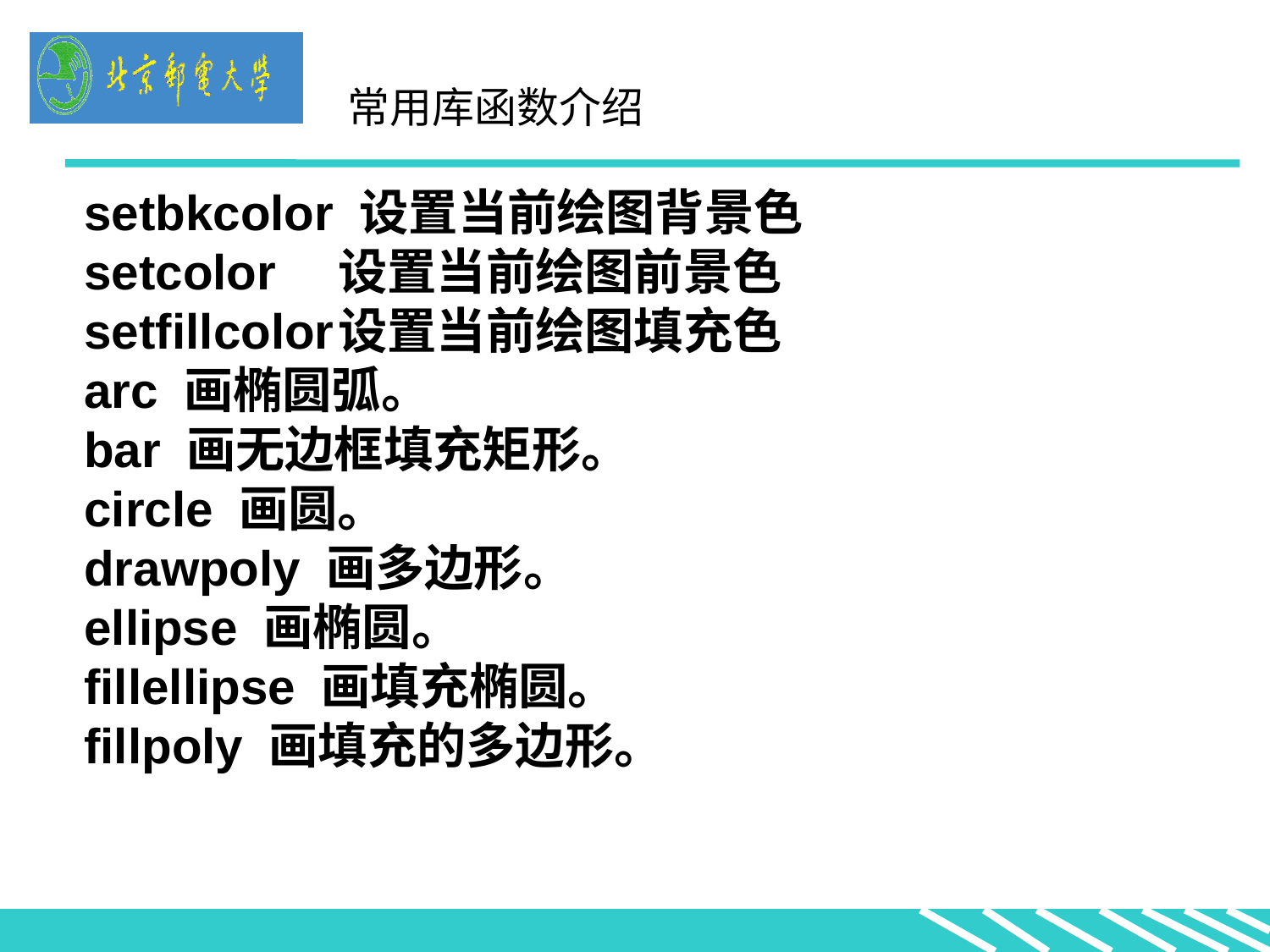

常用库函数介绍
setbkcolor 设置当前绘图背景色
setcolor 	设置当前绘图前景色
setfillcolor	设置当前绘图填充色
arc 画椭圆弧。
bar 画无边框填充矩形。
circle 画圆。
drawpoly 画多边形。
ellipse 画椭圆。
fillellipse 画填充椭圆。
fillpoly 画填充的多边形。